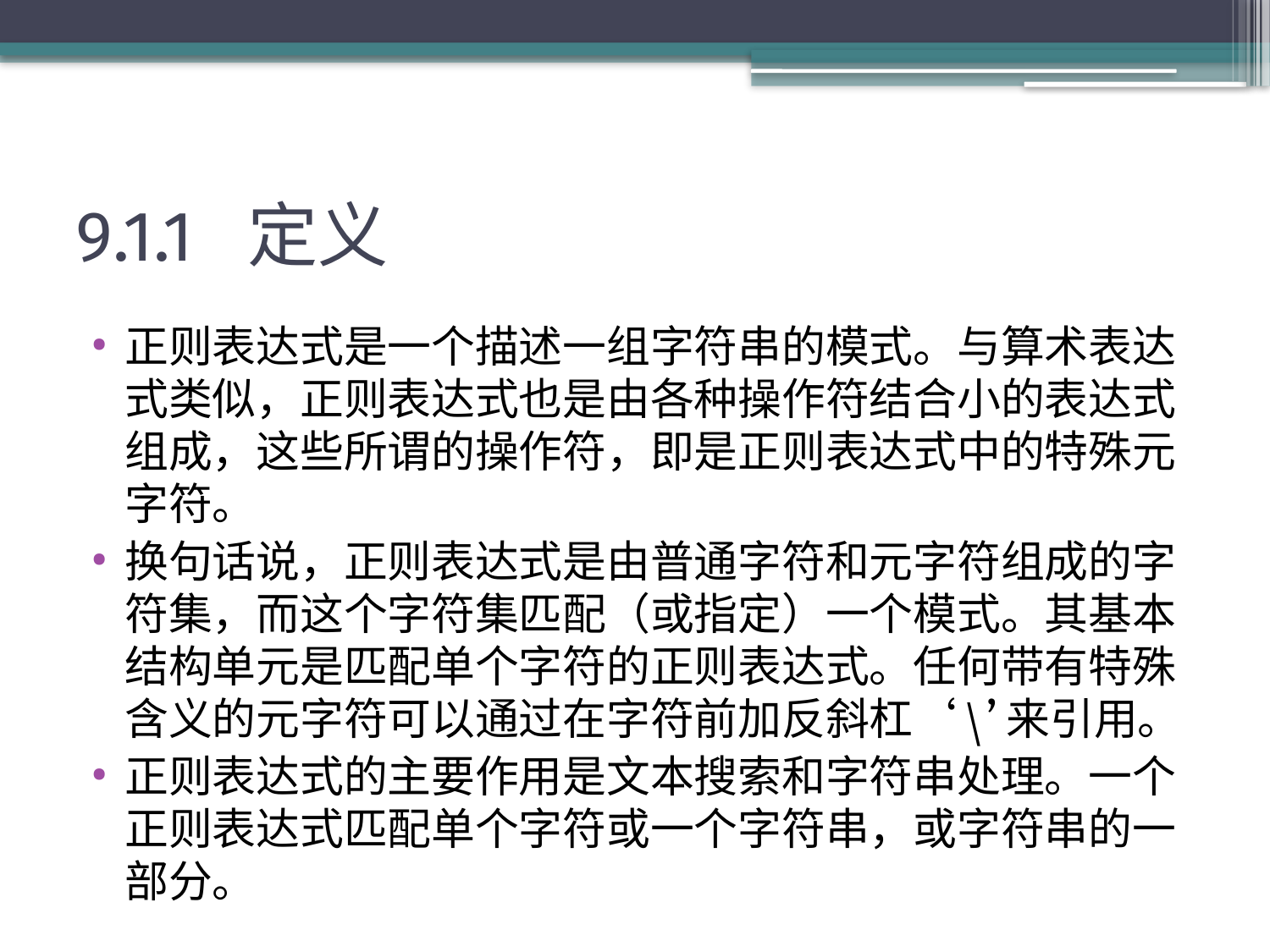

# 9.1.1  定义
正则表达式是一个描述一组字符串的模式。与算术表达式类似，正则表达式也是由各种操作符结合小的表达式组成，这些所谓的操作符，即是正则表达式中的特殊元字符。
换句话说，正则表达式是由普通字符和元字符组成的字符集，而这个字符集匹配（或指定）一个模式。其基本结构单元是匹配单个字符的正则表达式。任何带有特殊含义的元字符可以通过在字符前加反斜杠‘\’来引用。
正则表达式的主要作用是文本搜索和字符串处理。一个正则表达式匹配单个字符或一个字符串，或字符串的一部分。